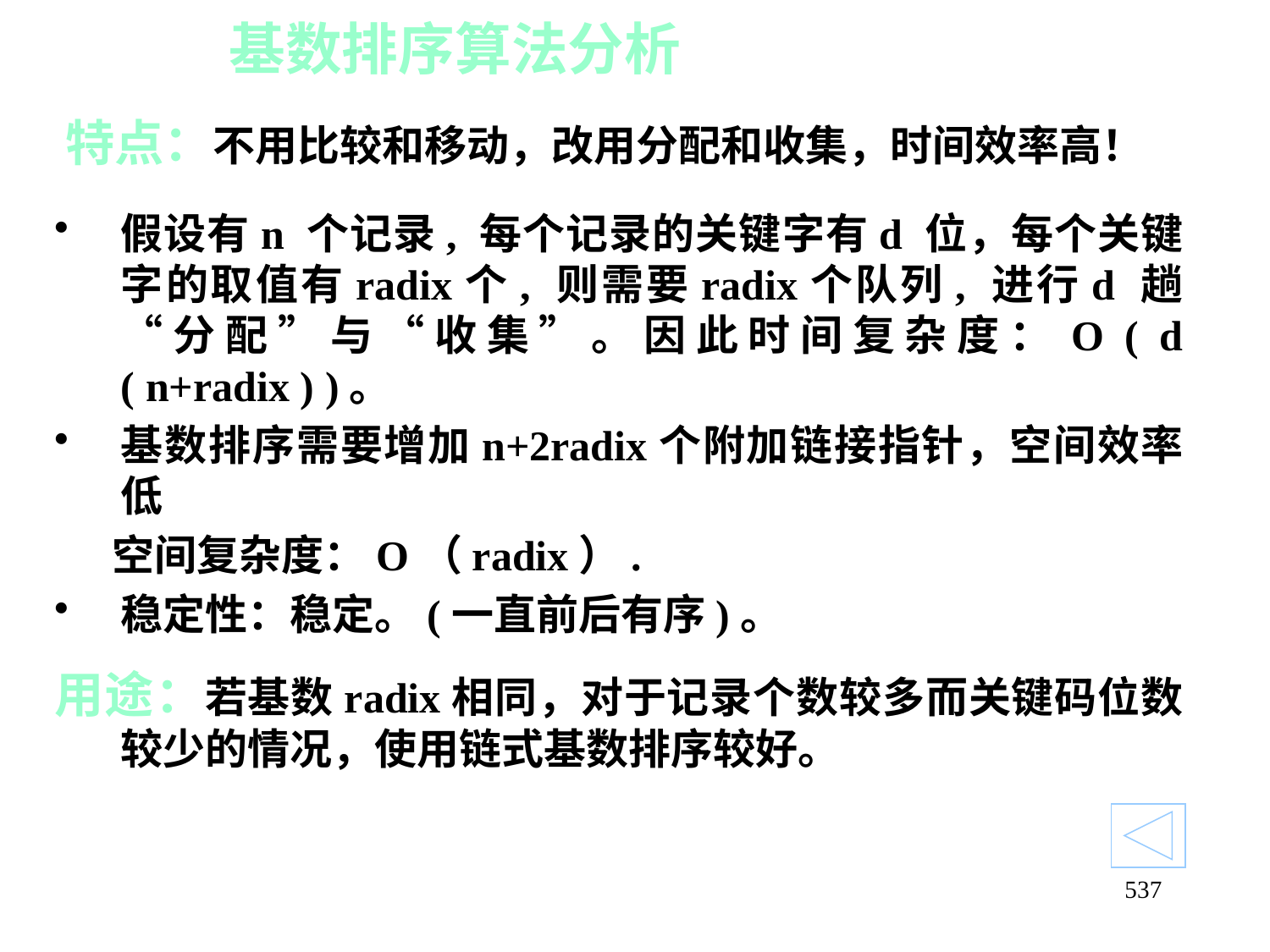

# 基数排序算法分析
特点：不用比较和移动，改用分配和收集，时间效率高！
假设有n 个记录, 每个记录的关键字有d 位，每个关键字的取值有radix个, 则需要radix个队列, 进行d 趟“分配”与“收集”。因此时间复杂度：O ( d ( n+radix ) )。
基数排序需要增加n+2radix个附加链接指针，空间效率低
     空间复杂度：O（radix）.
稳定性：稳定。(一直前后有序)。
用途：若基数radix相同，对于记录个数较多而关键码位数较少的情况，使用链式基数排序较好。

537